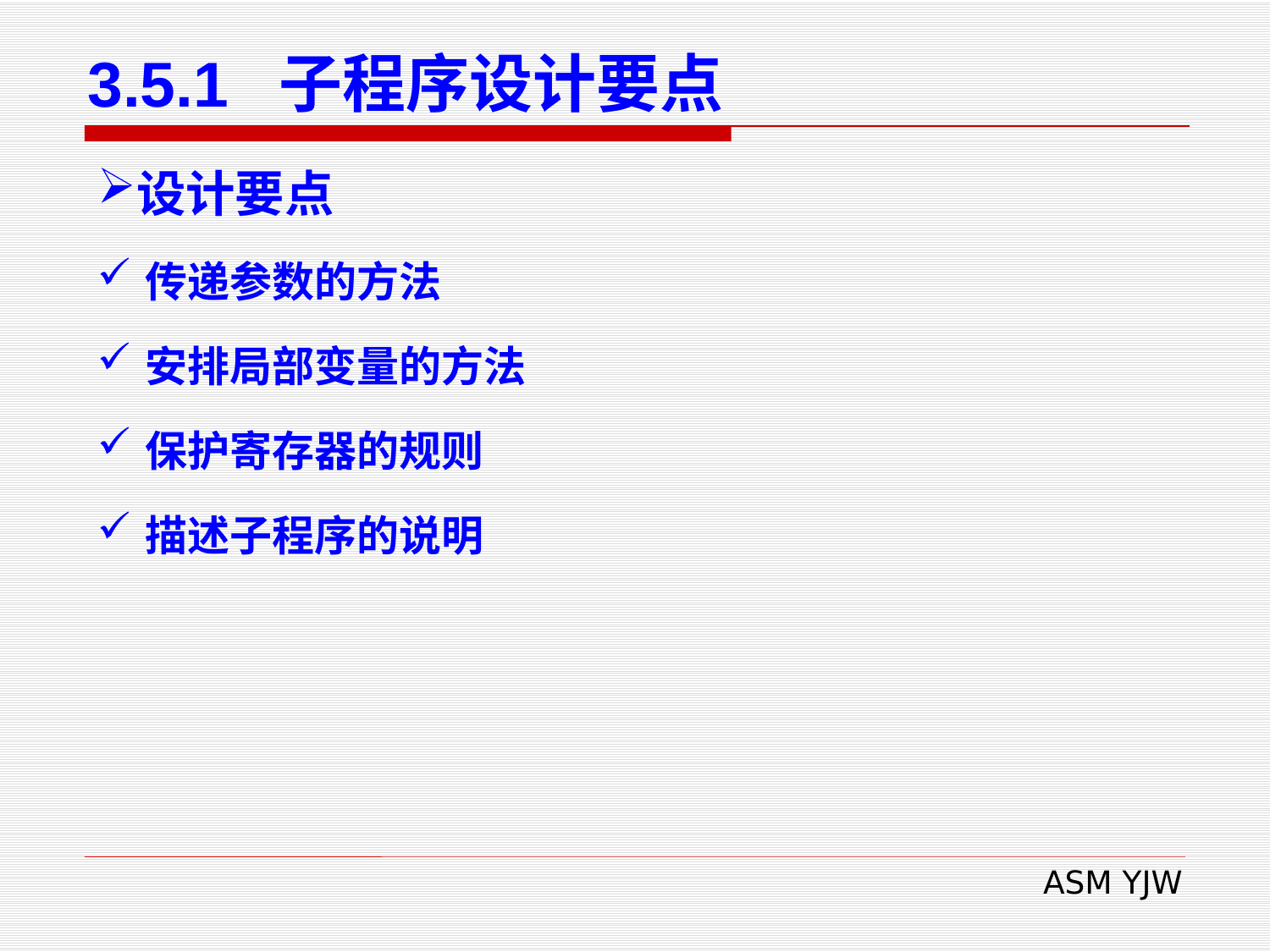

# 3.5.1  子程序设计要点
设计要点
传递参数的方法
安排局部变量的方法
保护寄存器的规则
描述子程序的说明